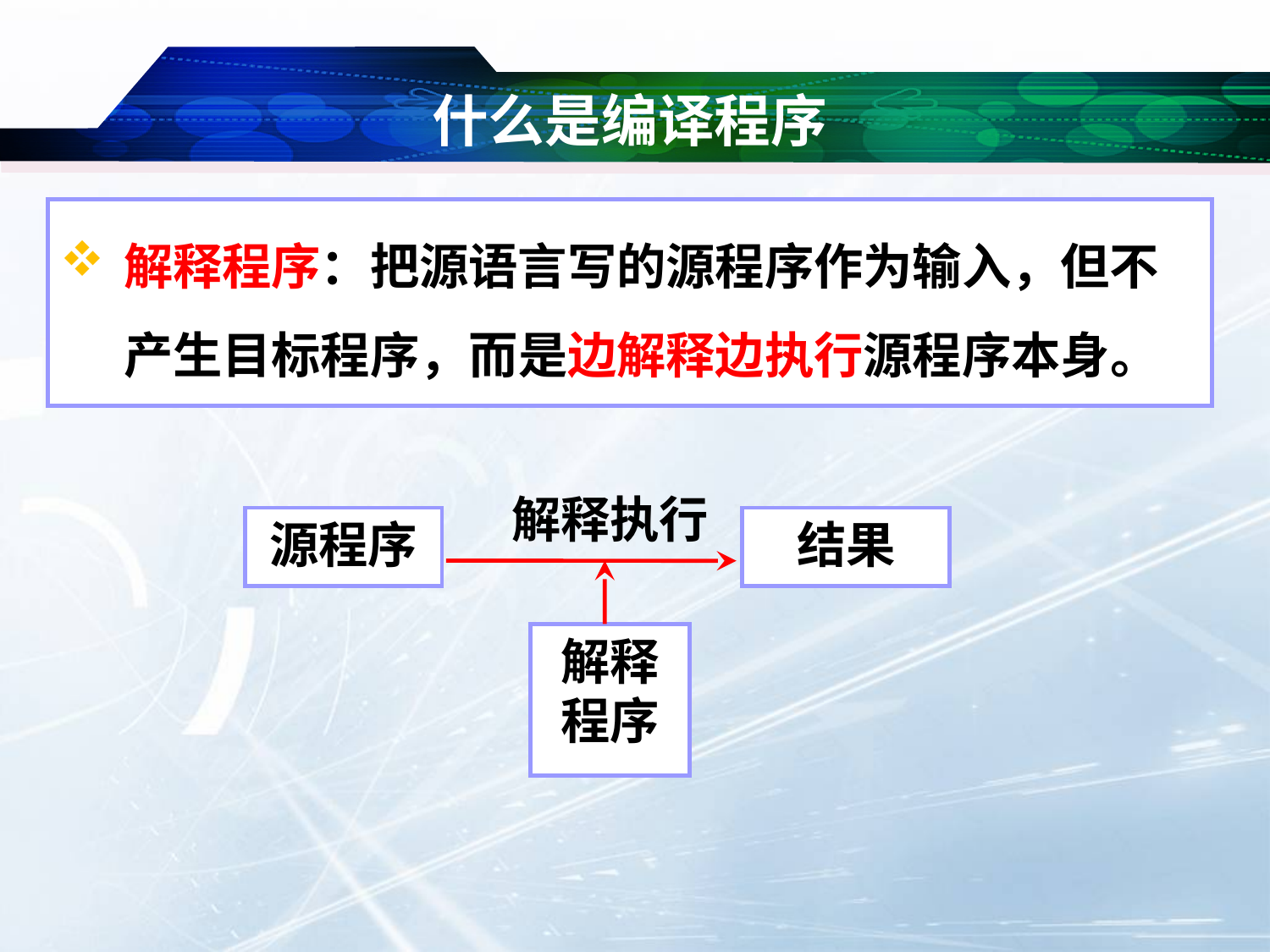

# 什么是编译程序
解释程序：把源语言写的源程序作为输入，但不产生目标程序，而是边解释边执行源程序本身。
解释执行
源程序
结果

解释
程序